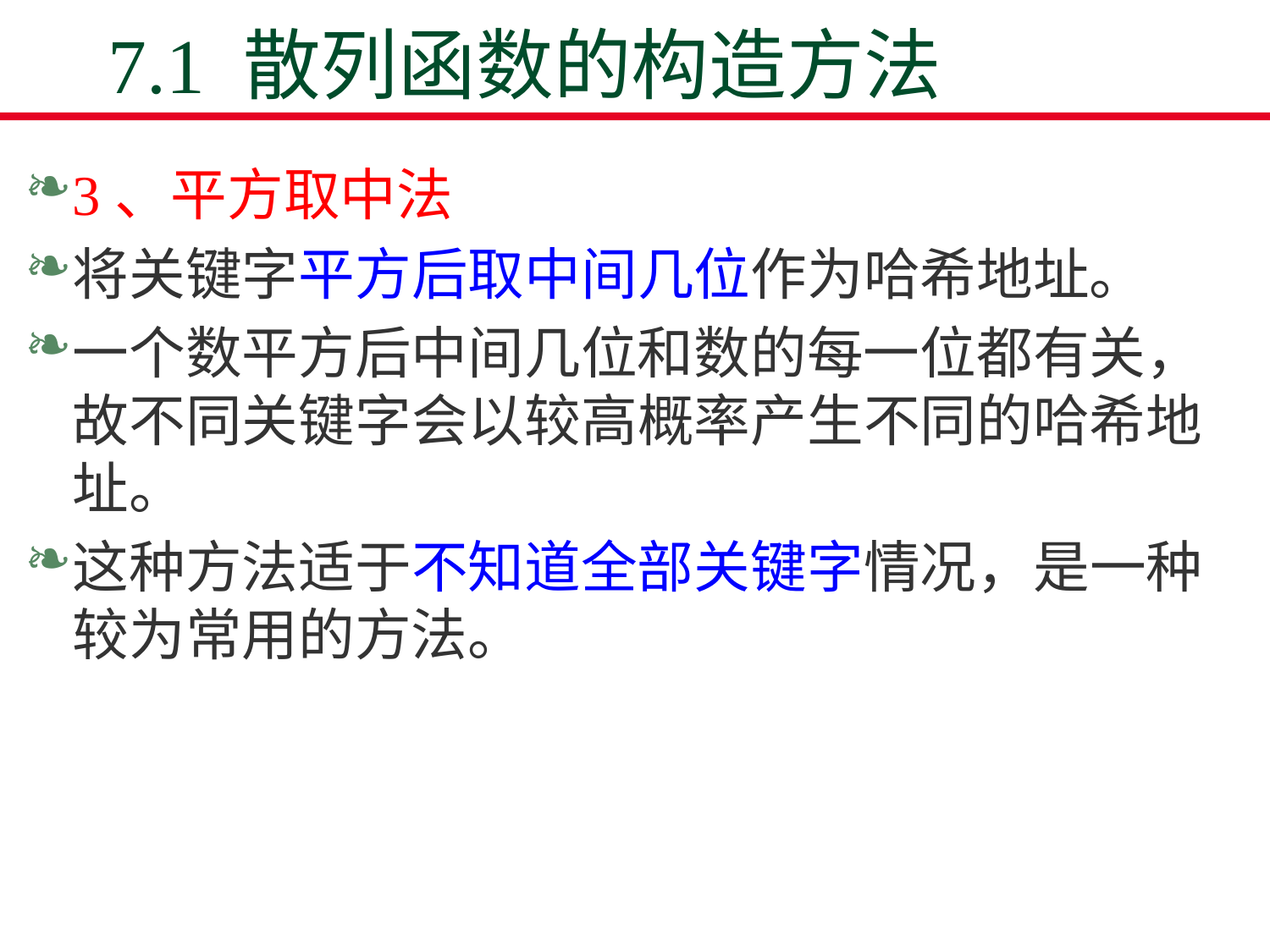

# 7.1 散列函数的构造方法
3、平方取中法
将关键字平方后取中间几位作为哈希地址。
一个数平方后中间几位和数的每一位都有关，故不同关键字会以较高概率产生不同的哈希地址。
这种方法适于不知道全部关键字情况，是一种较为常用的方法。